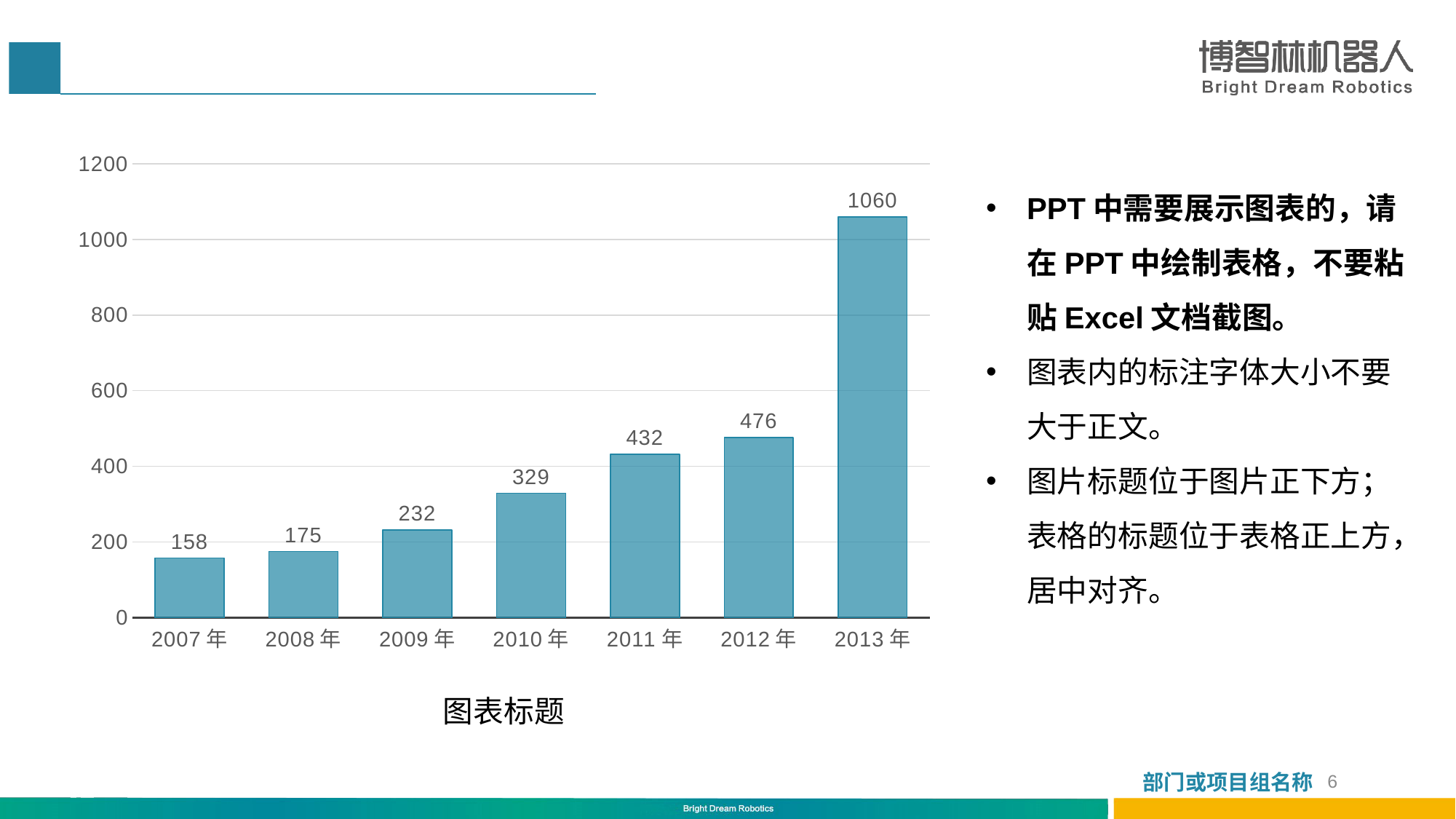

#

### Chart

| Category | 销售金额 |
|---|---|
| 2007年 | 158.0 |
| 2008年 | 175.0 |
| 2009年 | 232.0 |
| 2010年 | 329.0 |
| 2011年 | 432.0 |
| 2012年 | 476.0 |
| 2013年 | 1060.0 |
PPT中需要展示图表的，请在PPT中绘制表格，不要粘贴Excel文档截图。
图表内的标注字体大小不要大于正文。
图片标题位于图片正下方；表格的标题位于表格正上方，居中对齐。
图表标题
6